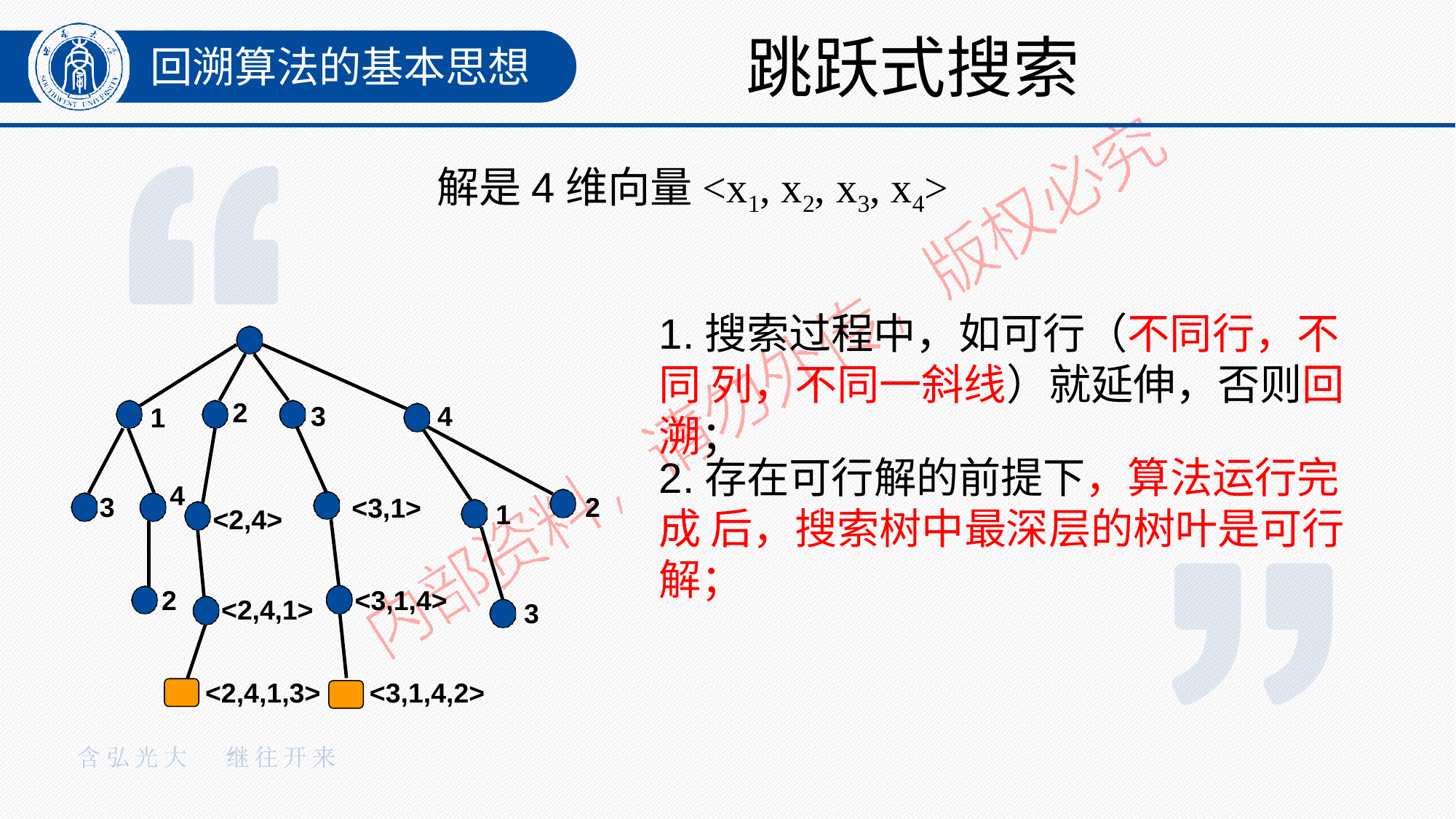

# 跳跃式搜索

回溯算法的基本思想
解是4维向量<x1, x2, x3, x4>

1.搜索过程中，如可行（不同行，不同 列，不同一斜线）就延伸，否则回溯；

2
3
4
1

2.存在可行解的前提下，算法运行完成 后，搜索树中最深层的树叶是可行解；
4
2
3

<3,1>

1

<2,4>

<3,1,4>
2

<2,4,1>
3

<3,1,4,2>
<2,4,1,3>